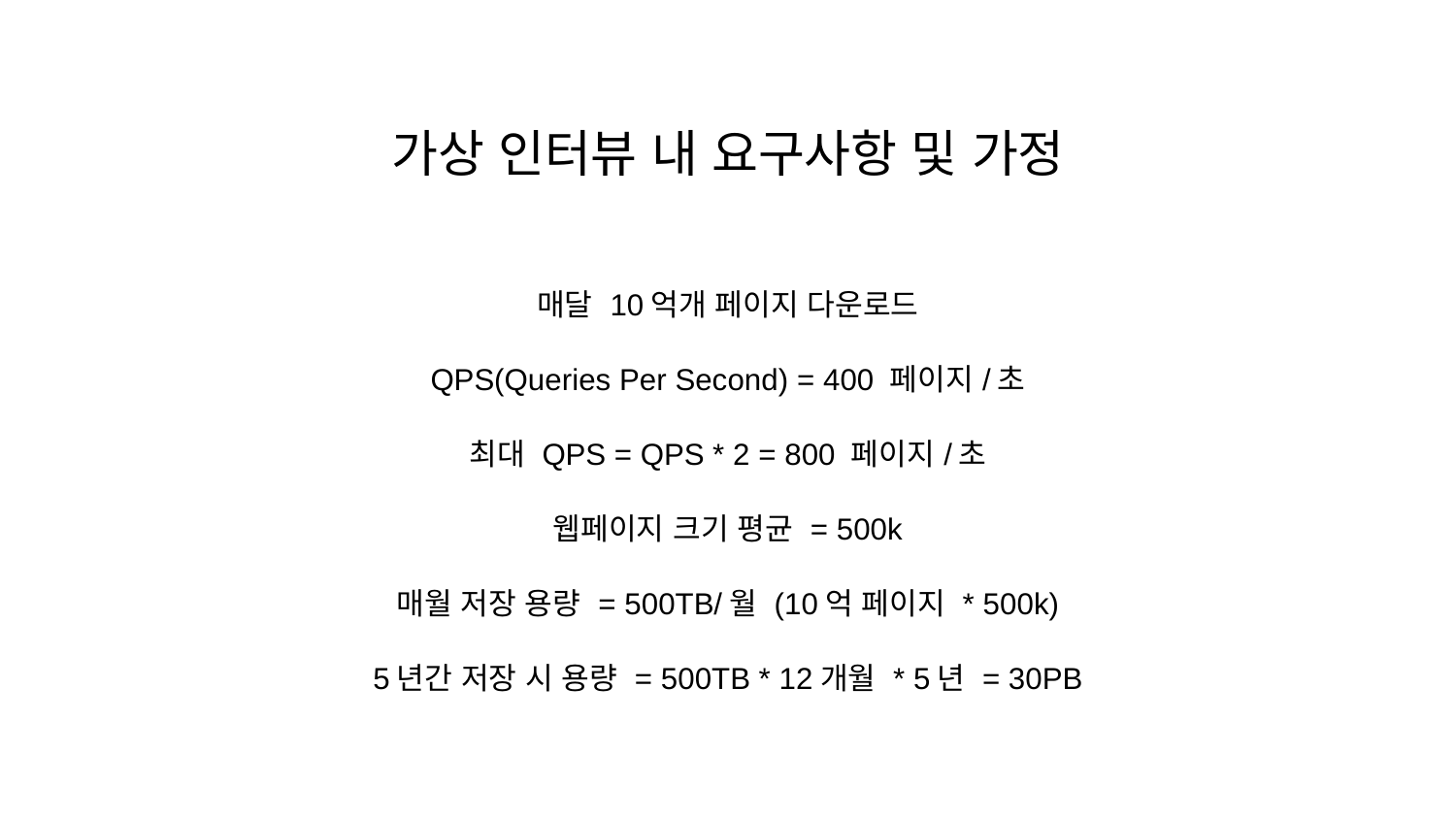

가상 인터뷰 내 요구사항 및 가정

매달 10억개 페이지 다운로드
QPS(Queries Per Second) = 400 페이지/초
최대 QPS = QPS * 2 = 800 페이지/초
웹페이지 크기 평균 = 500k
매월 저장 용량 = 500TB/월 (10억 페이지 * 500k)
5년간 저장 시 용량 = 500TB * 12개월 * 5년 = 30PB